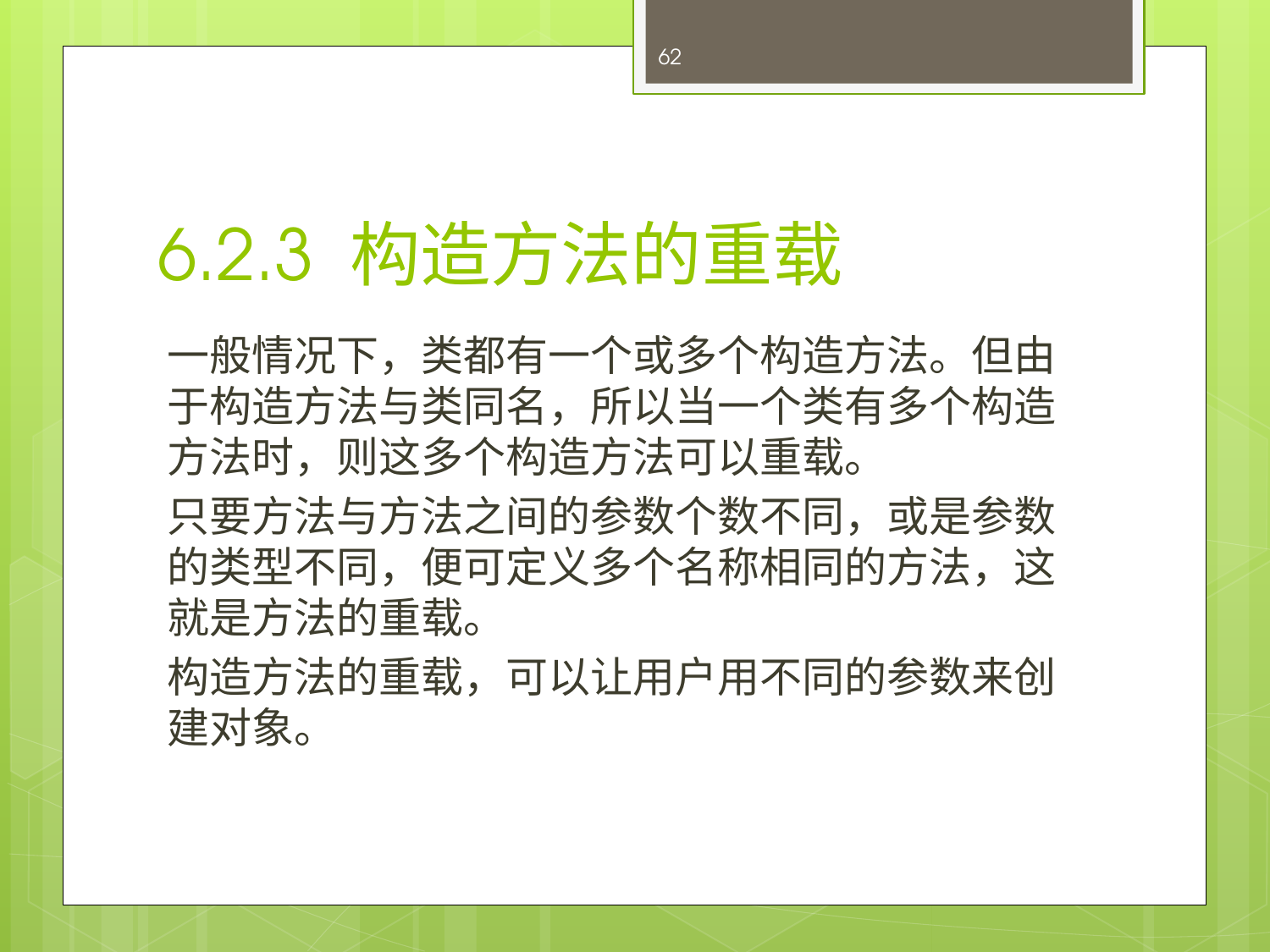

62
# 6.2.3 构造方法的重载
一般情况下，类都有一个或多个构造方法。但由于构造方法与类同名，所以当一个类有多个构造方法时，则这多个构造方法可以重载。
只要方法与方法之间的参数个数不同，或是参数的类型不同，便可定义多个名称相同的方法，这就是方法的重载。
构造方法的重载，可以让用户用不同的参数来创建对象。